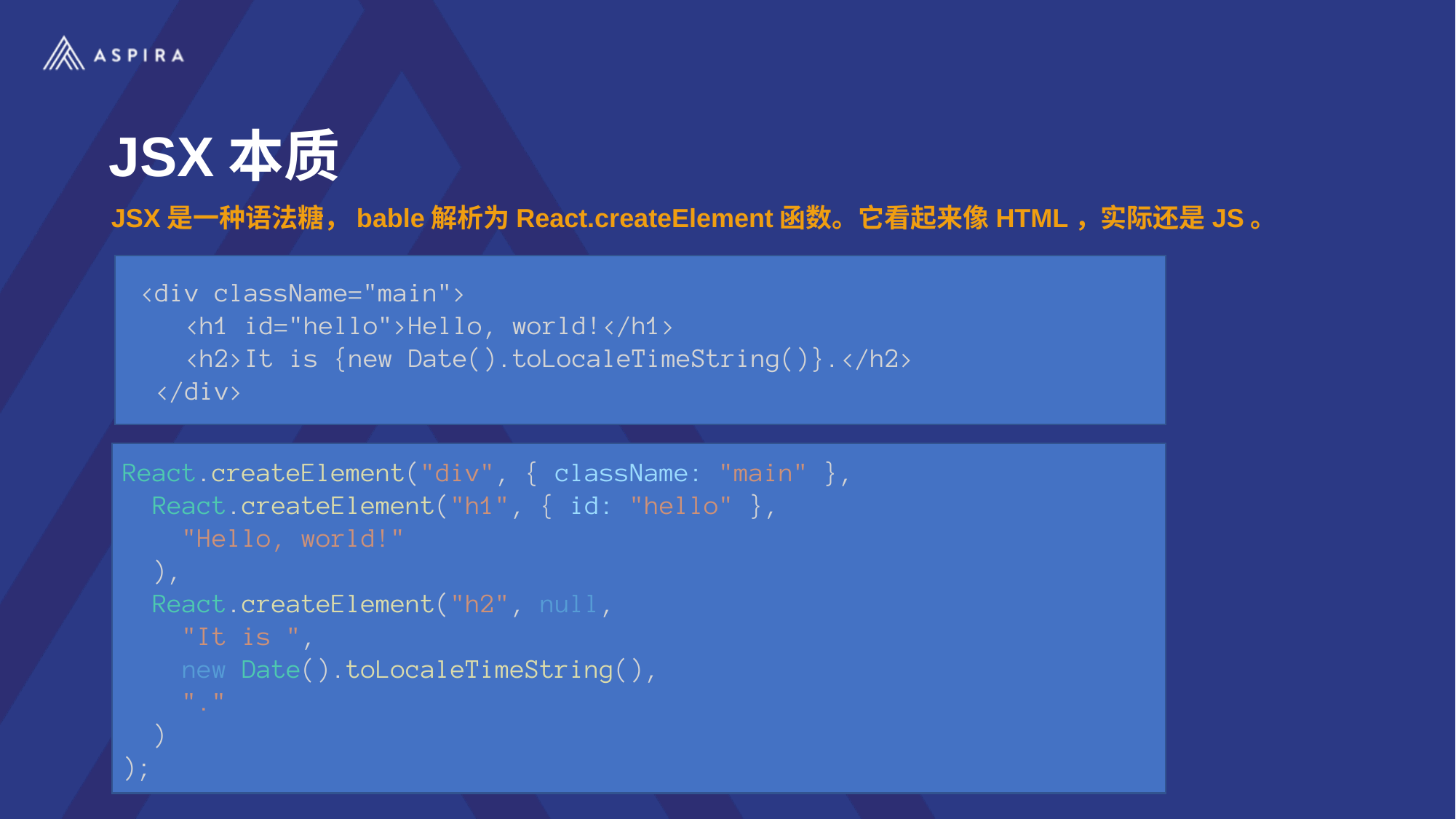

JSX本质
JSX是一种语法糖，bable解析为React.createElement函数。它看起来像HTML，实际还是JS。

 <div className="main">
    <h1 id="hello">Hello, world!</h1>
    <h2>It is {new Date().toLocaleTimeString()}.</h2>
  </div>
React.createElement("div", { className: "main" },
  React.createElement("h1", { id: "hello" },
    "Hello, world!"
  ),
  React.createElement("h2", null,
    "It is ",
    new Date().toLocaleTimeString(),
    "."
  )
);